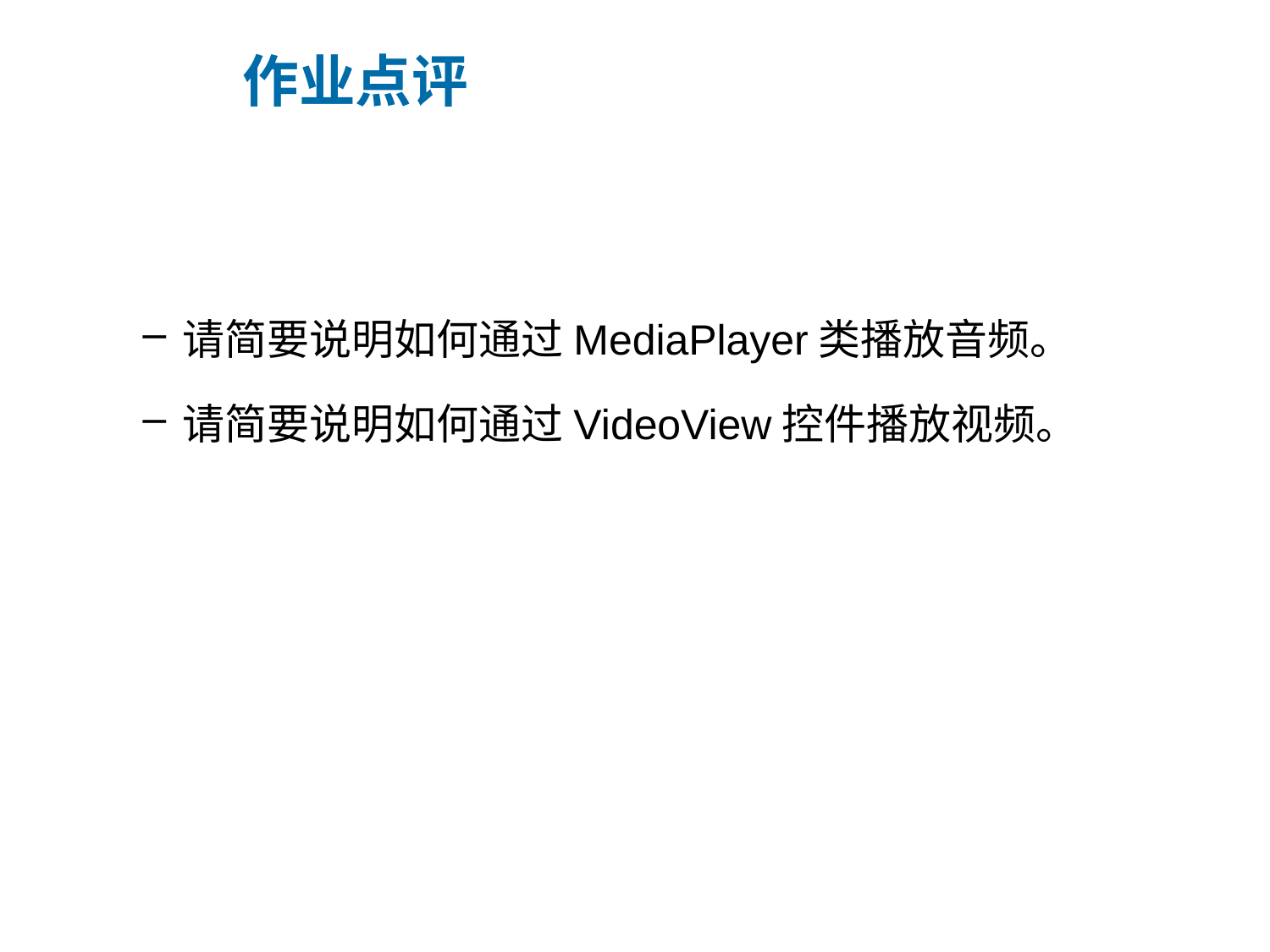

作业点评
请简要说明如何通过MediaPlayer类播放音频。
请简要说明如何通过VideoView控件播放视频。